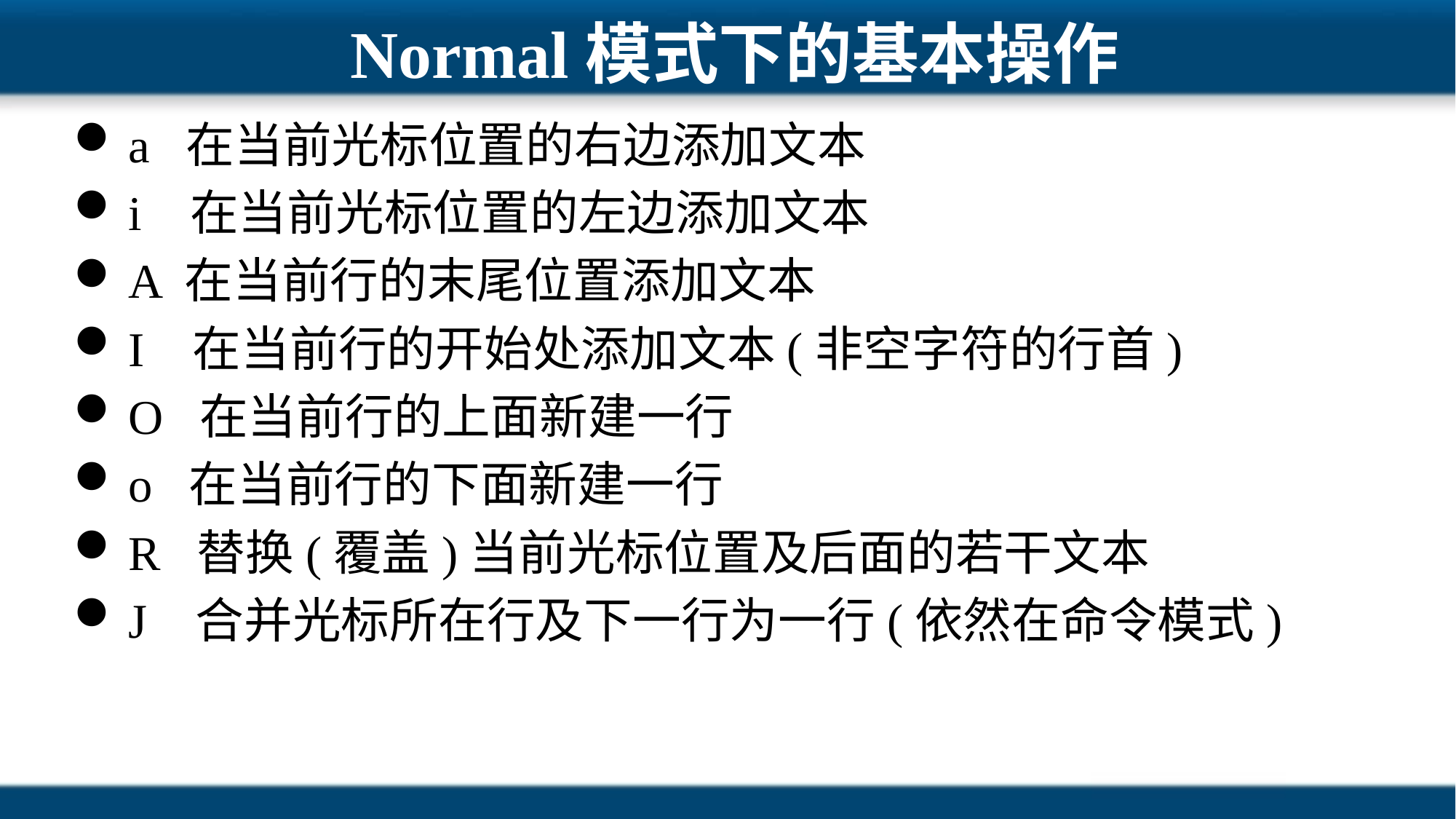

# Normal模式下的基本操作
a  在当前光标位置的右边添加文本
i   在当前光标位置的左边添加文本
A 在当前行的末尾位置添加文本
I   在当前行的开始处添加文本(非空字符的行首)
O  在当前行的上面新建一行
o  在当前行的下面新建一行
R  替换(覆盖)当前光标位置及后面的若干文本
J   合并光标所在行及下一行为一行(依然在命令模式)